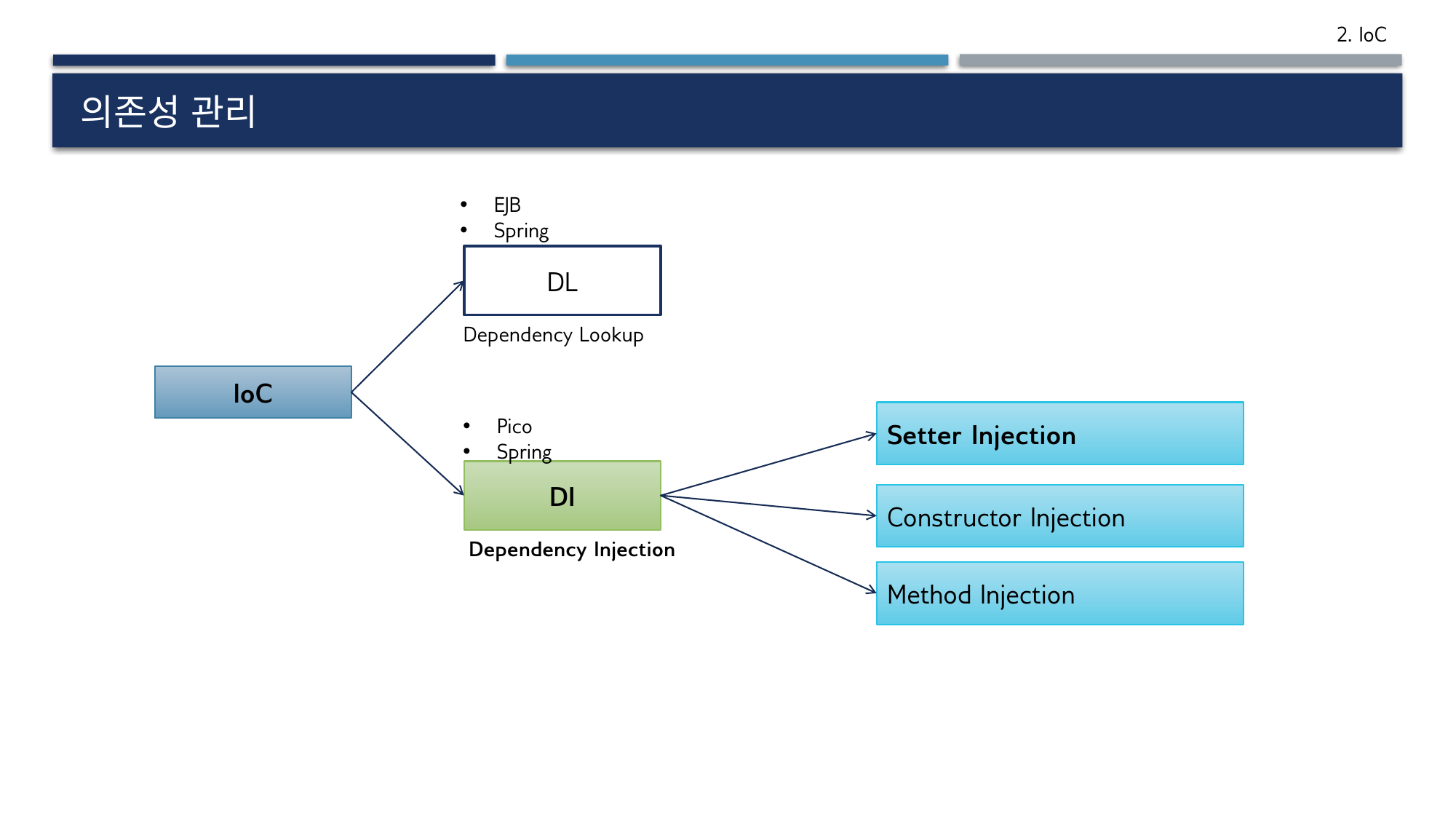

# 의존성 관리
EJB
Spring
DL
Dependency Lookup
IoC
Setter Injection
Pico
Spring
DI
Constructor Injection
Dependency Injection
Method Injection